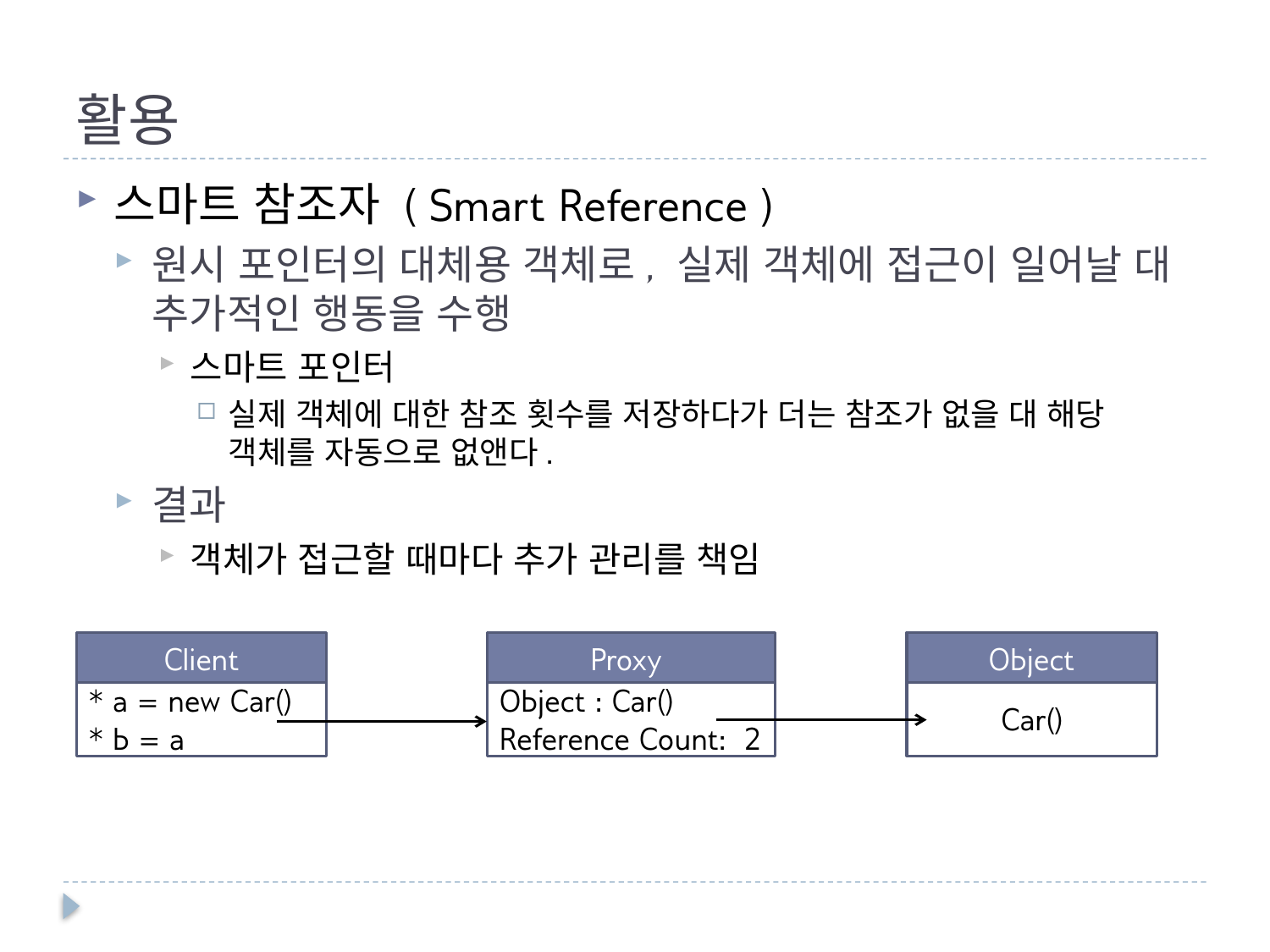

# 활용
스마트 참조자 ( Smart Reference )
원시 포인터의 대체용 객체로, 실제 객체에 접근이 일어날 대 추가적인 행동을 수행
스마트 포인터
실제 객체에 대한 참조 횟수를 저장하다가 더는 참조가 없을 대 해당 객체를 자동으로 없앤다.
결과
객체가 접근할 때마다 추가 관리를 책임

Client

* a = new Car()
* b = a
Proxy

Object : Car()
Reference Count:  2
Object

Car()